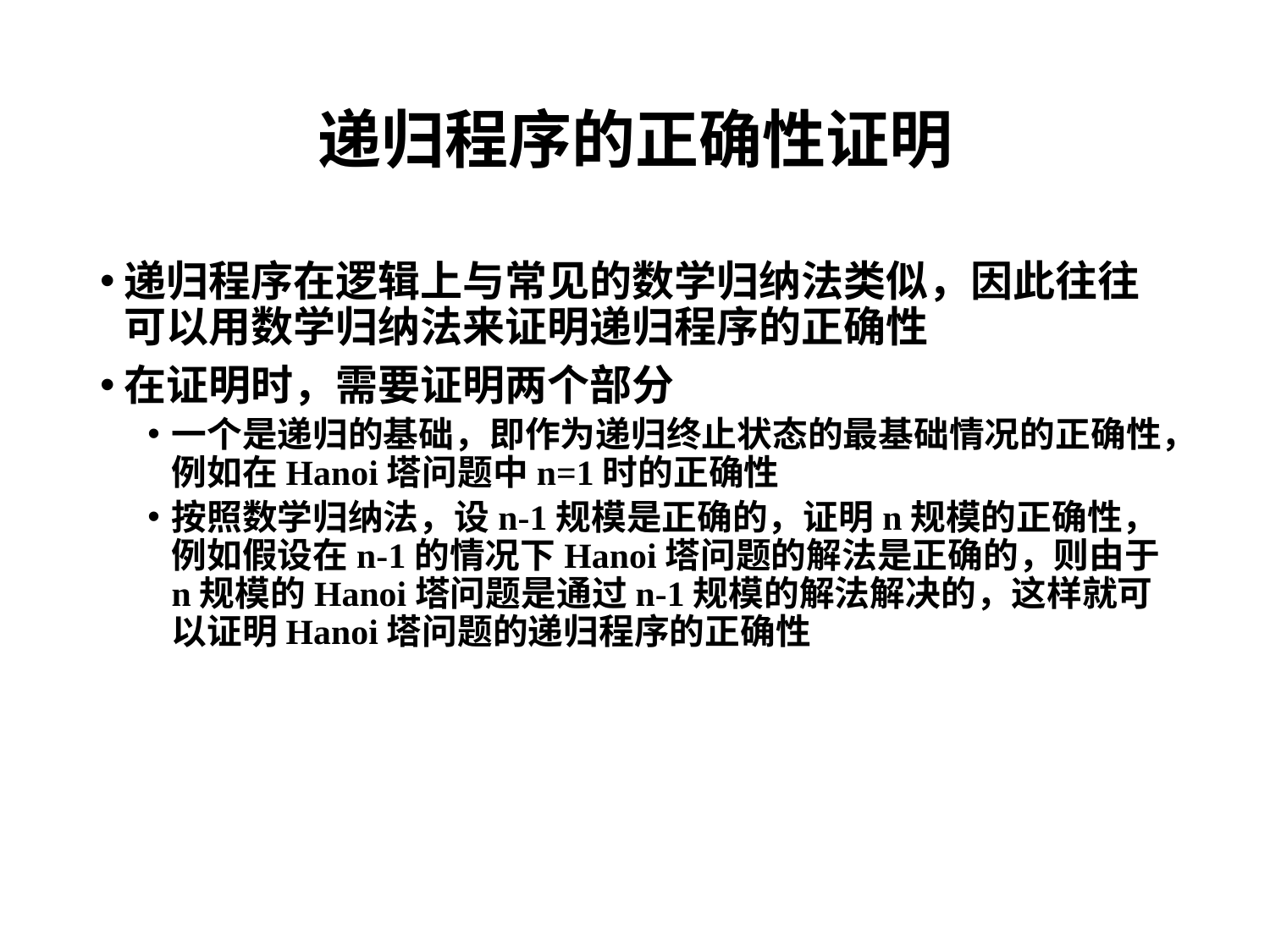

# 递归程序的正确性证明
递归程序在逻辑上与常见的数学归纳法类似，因此往往可以用数学归纳法来证明递归程序的正确性
在证明时，需要证明两个部分
一个是递归的基础，即作为递归终止状态的最基础情况的正确性，例如在Hanoi塔问题中n=1时的正确性
按照数学归纳法，设n-1规模是正确的，证明n规模的正确性，例如假设在n-1的情况下Hanoi塔问题的解法是正确的，则由于n规模的Hanoi塔问题是通过n-1规模的解法解决的，这样就可以证明Hanoi塔问题的递归程序的正确性